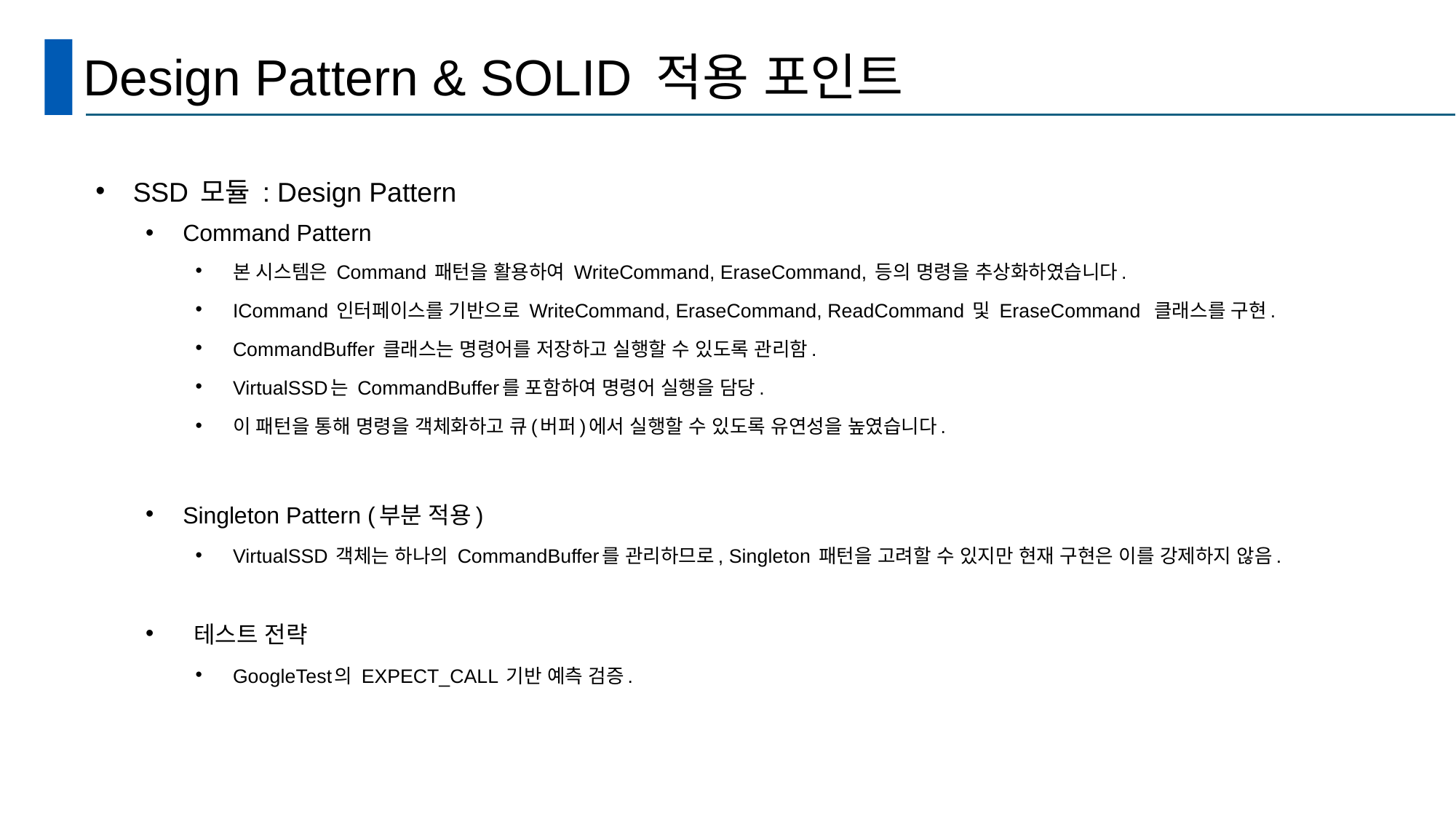

# Design Pattern & SOLID 적용 포인트
SSD 모듈 : Design Pattern
Command Pattern
본 시스템은 Command 패턴을 활용하여 WriteCommand, EraseCommand, 등의 명령을 추상화하였습니다.
ICommand 인터페이스를 기반으로 WriteCommand, EraseCommand, ReadCommand 및 EraseCommand  클래스를 구현.
CommandBuffer 클래스는 명령어를 저장하고 실행할 수 있도록 관리함.
VirtualSSD는 CommandBuffer를 포함하여 명령어 실행을 담당.
이 패턴을 통해 명령을 객체화하고 큐(버퍼)에서 실행할 수 있도록 유연성을 높였습니다.

Singleton Pattern (부분 적용)
VirtualSSD 객체는 하나의 CommandBuffer를 관리하므로, Singleton 패턴을 고려할 수 있지만 현재 구현은 이를 강제하지 않음.

 테스트 전략
GoogleTest의 EXPECT_CALL 기반 예측 검증.